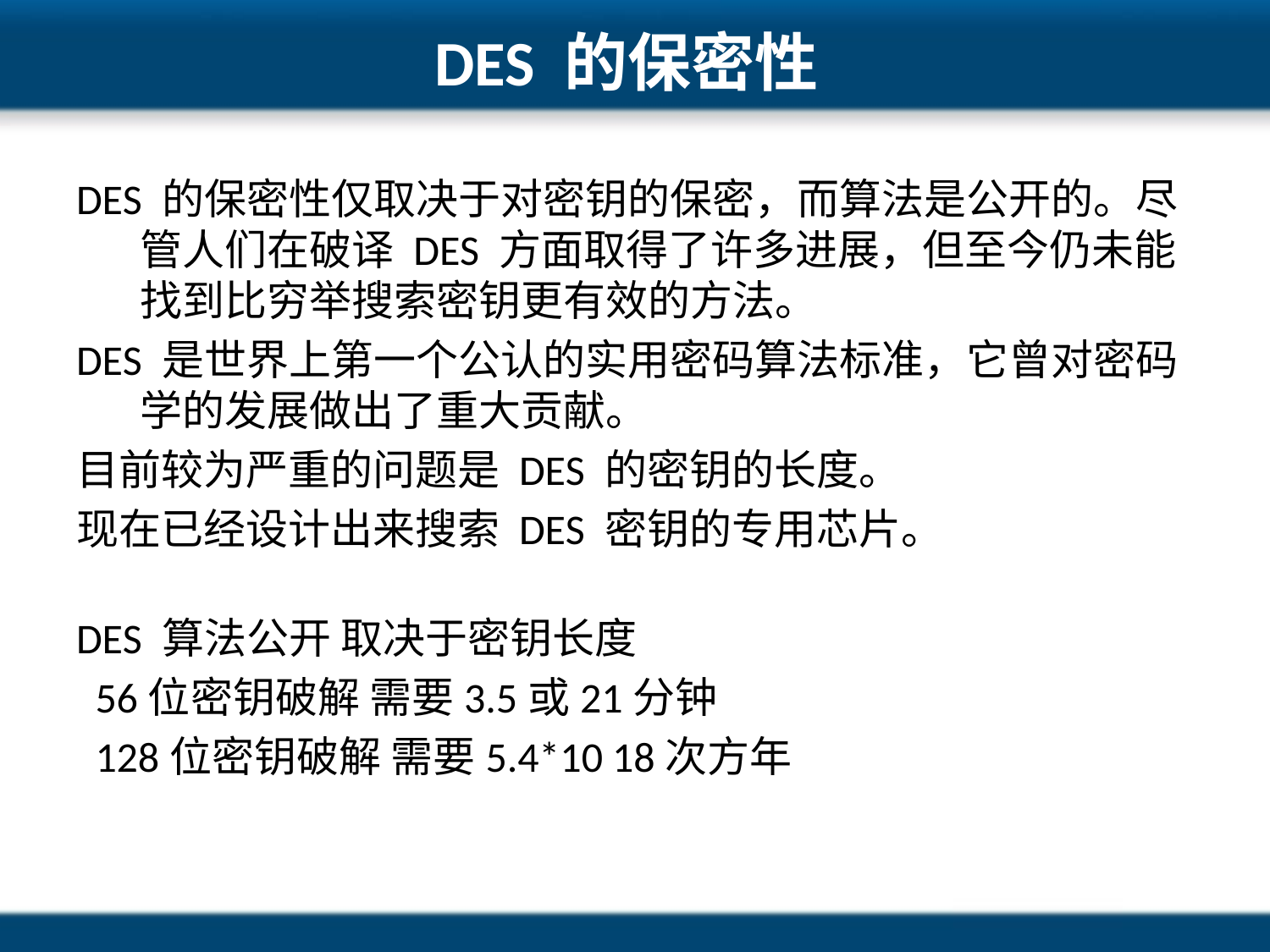

# DES 的保密性
DES 的保密性仅取决于对密钥的保密，而算法是公开的。尽管人们在破译 DES 方面取得了许多进展，但至今仍未能找到比穷举搜索密钥更有效的方法。
DES 是世界上第一个公认的实用密码算法标准，它曾对密码学的发展做出了重大贡献。
目前较为严重的问题是 DES 的密钥的长度。
现在已经设计出来搜索 DES 密钥的专用芯片。

DES 算法公开 取决于密钥长度
  56位密钥破解 需要3.5或21分钟
  128位密钥破解 需要5.4*10 18次方年